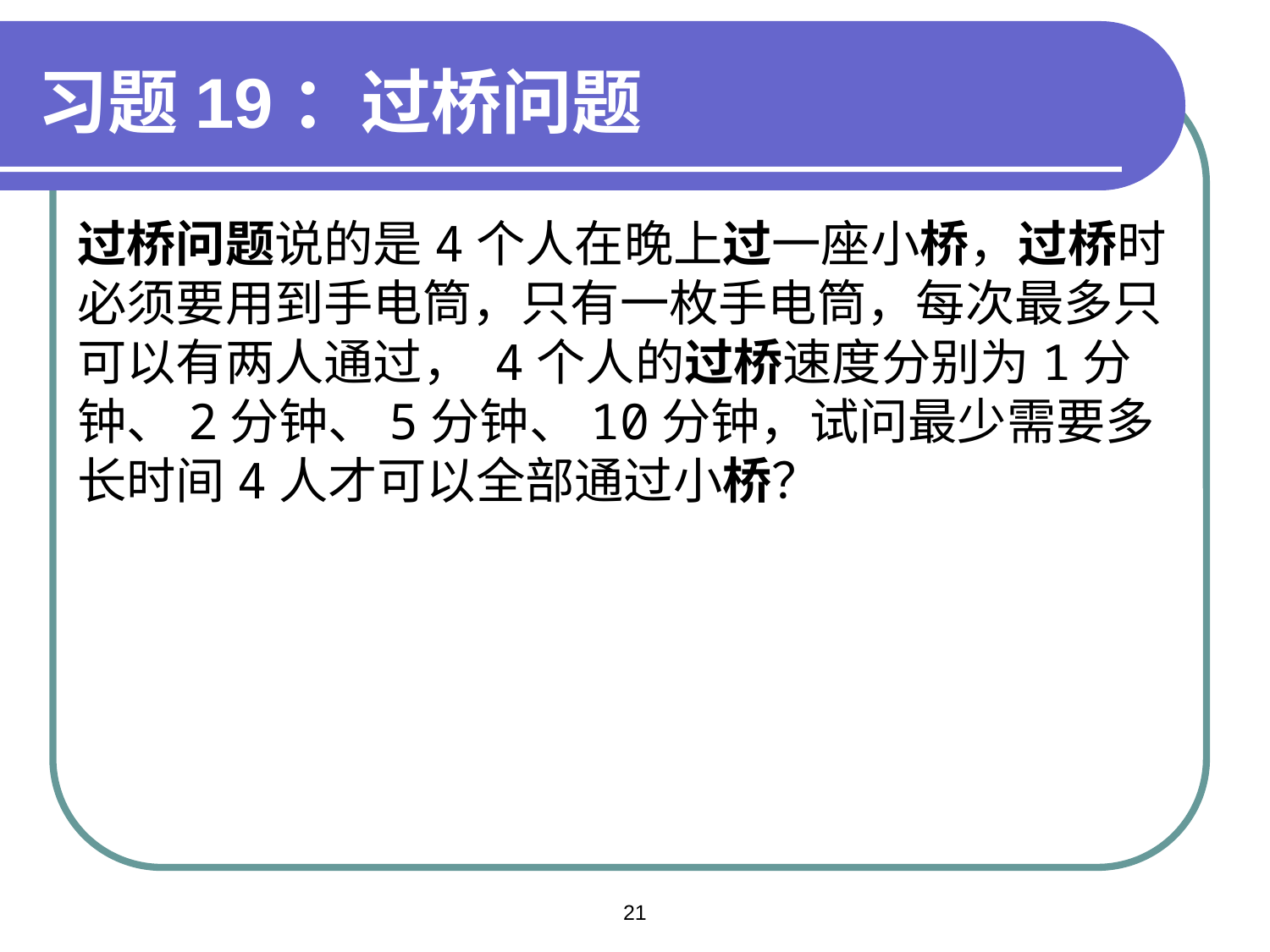

习题19：过桥问题
过桥问题说的是4个人在晚上过一座小桥，过桥时必须要用到手电筒，只有一枚手电筒，每次最多只可以有两人通过， 4个人的过桥速度分别为1分钟、2分钟、5分钟、10分钟，试问最少需要多长时间4人才可以全部通过小桥？
21